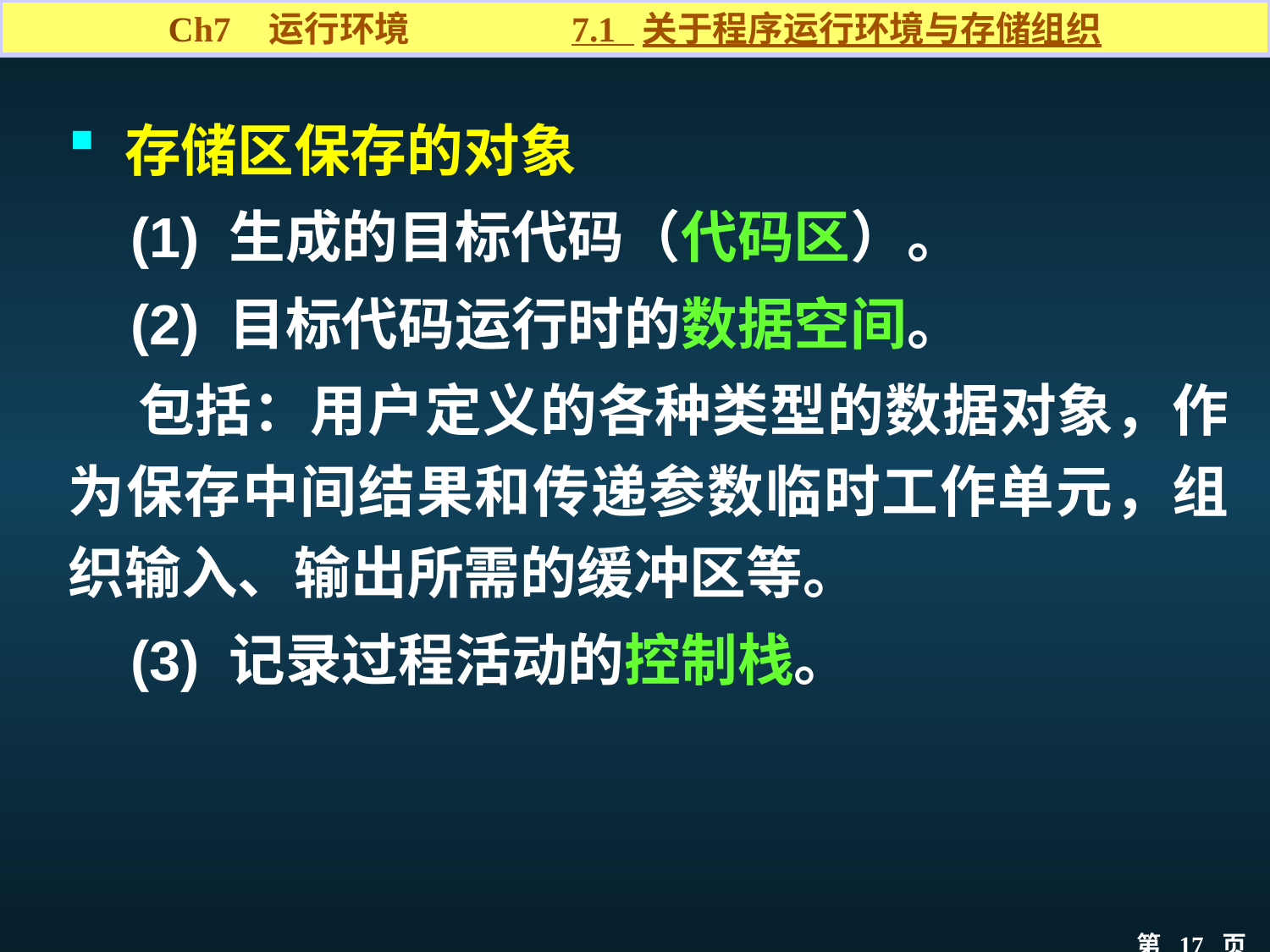

Ch7   运行环境                   7.1  关于程序运行环境与存储组织
 存储区保存的对象
    (1) 生成的目标代码（代码区）。
    (2) 目标代码运行时的数据空间。
    包括：用户定义的各种类型的数据对象，作为保存中间结果和传递参数临时工作单元，组织输入、输出所需的缓冲区等。
    (3) 记录过程活动的控制栈。